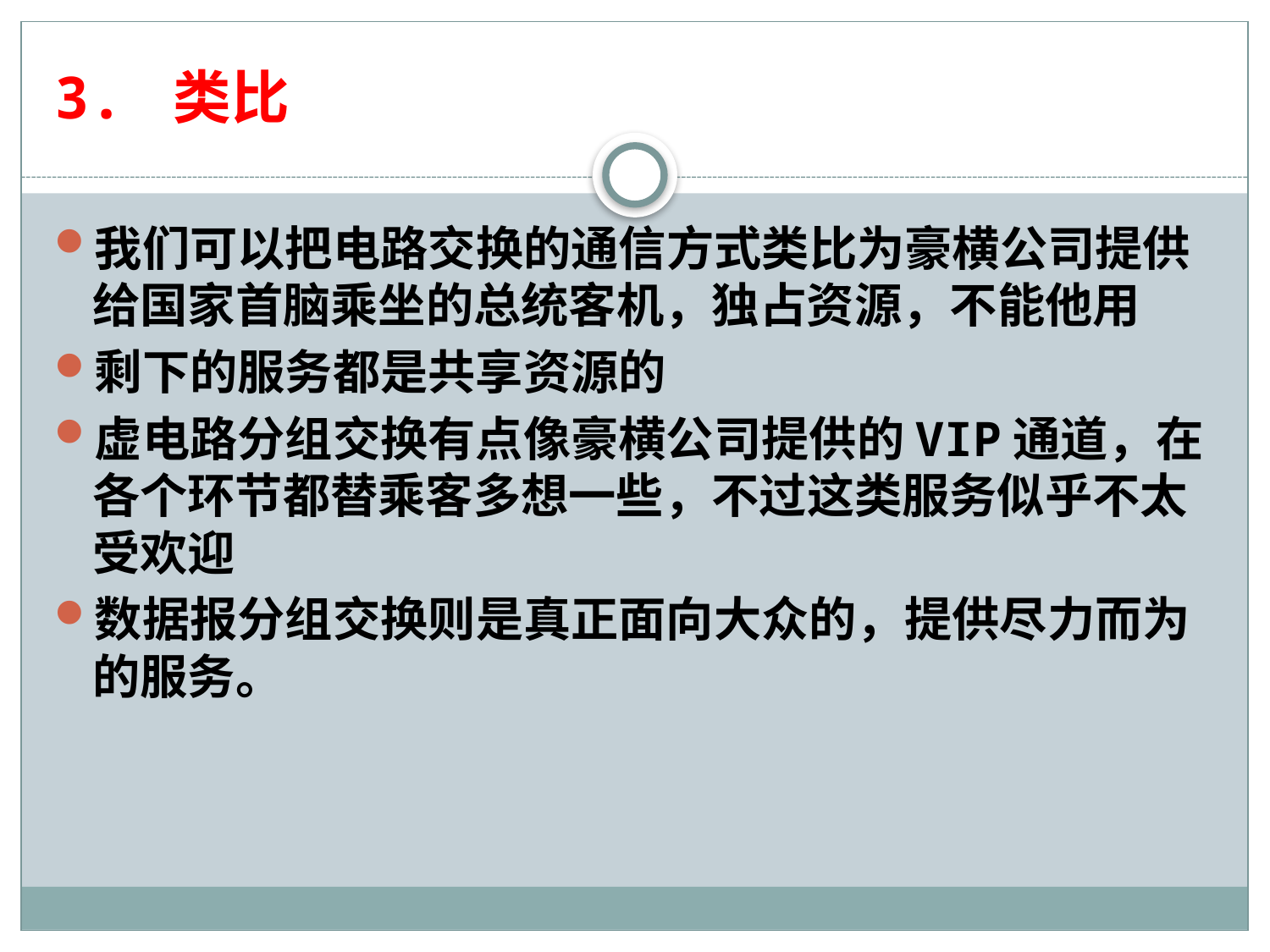

# 3. 类比
我们可以把电路交换的通信方式类比为豪横公司提供给国家首脑乘坐的总统客机，独占资源，不能他用
剩下的服务都是共享资源的
虚电路分组交换有点像豪横公司提供的VIP通道，在各个环节都替乘客多想一些，不过这类服务似乎不太受欢迎
数据报分组交换则是真正面向大众的，提供尽力而为的服务。